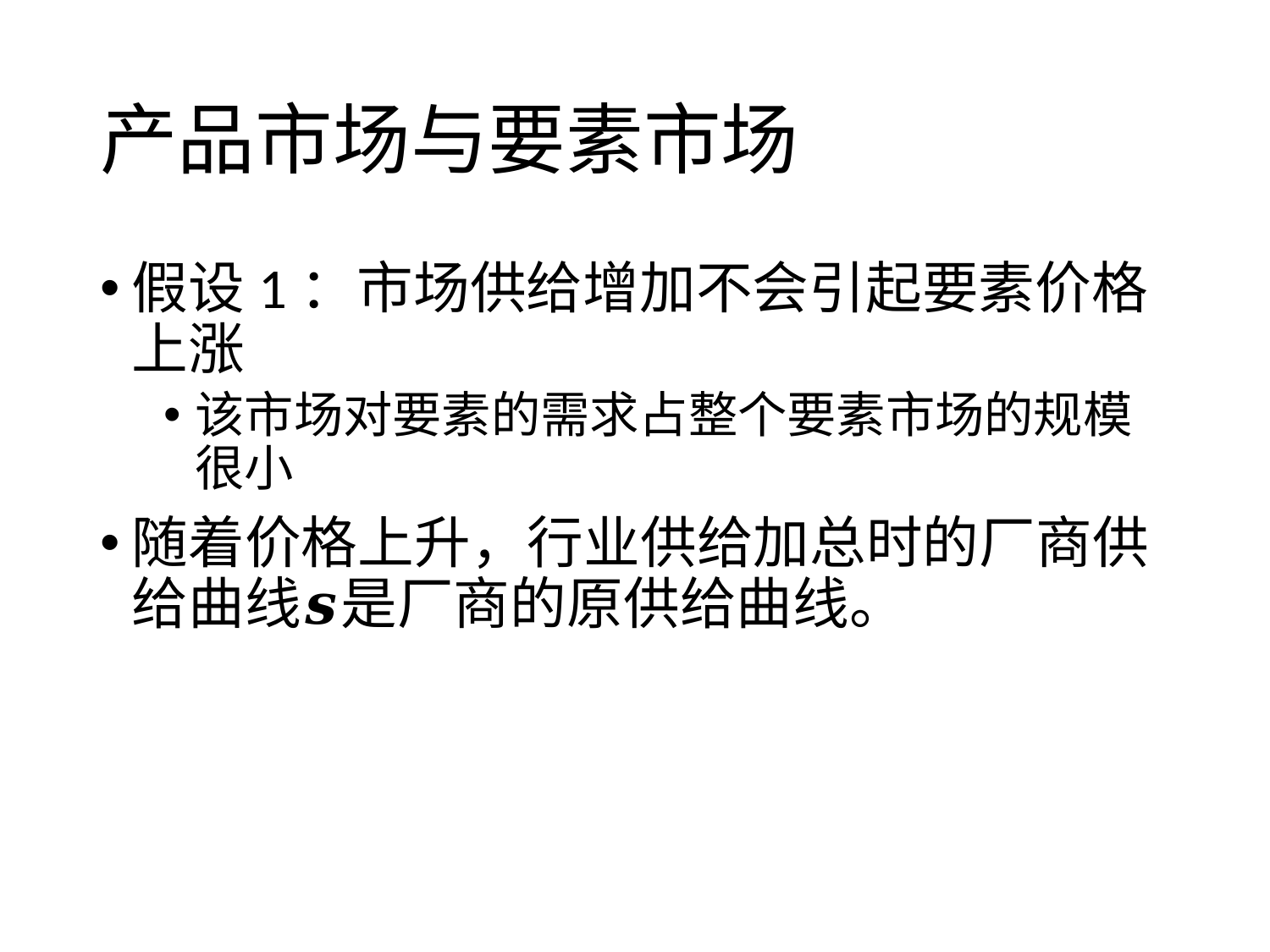

# 产品市场与要素市场
假设1：市场供给增加不会引起要素价格上涨
该市场对要素的需求占整个要素市场的规模很小
随着价格上升，行业供给加总时的厂商供给曲线𝒔是厂商的原供给曲线。